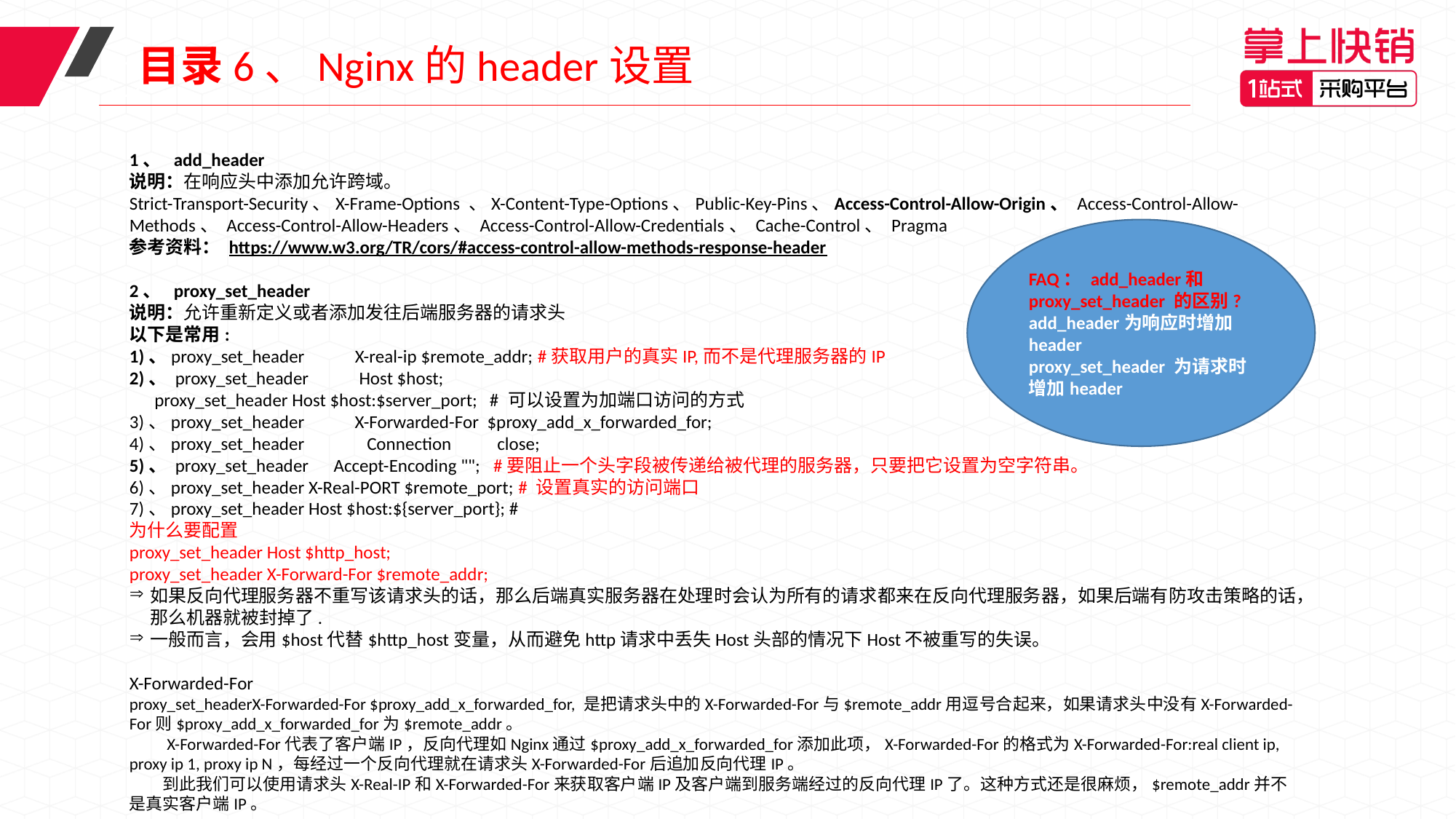

目录6、Nginx的header设置

1、  add_header
说明：在响应头中添加允许跨域。
Strict-Transport-Security、X-Frame-Options 、X-Content-Type-Options、Public-Key-Pins、Access-Control-Allow-Origin、 Access-Control-Allow-Methods、 Access-Control-Allow-Headers、 Access-Control-Allow-Credentials、 Cache-Control、 Pragma
参考资料： https://www.w3.org/TR/cors/#access-control-allow-methods-response-header

2、  proxy_set_header
说明：允许重新定义或者添加发往后端服务器的请求头
以下是常用:
1)、proxy_set_header            X-real-ip $remote_addr; #获取用户的真实IP,而不是代理服务器的IP
2)、 proxy_set_header            Host $host;
      proxy_set_header Host $host:$server_port;   # 可以设置为加端口访问的方式
3)、proxy_set_header            X-Forwarded-For  $proxy_add_x_forwarded_for;
4)、proxy_set_header               Connection           close;
5)、 proxy_set_header      Accept-Encoding "";   #要阻止一个头字段被传递给被代理的服务器，只要把它设置为空字符串。
6)、proxy_set_header X-Real-PORT $remote_port; # 设置真实的访问端口
7)、proxy_set_header Host $host:${server_port}; #
为什么要配置
proxy_set_header Host $http_host;
proxy_set_header X-Forward-For $remote_addr;
如果反向代理服务器不重写该请求头的话，那么后端真实服务器在处理时会认为所有的请求都来在反向代理服务器，如果后端有防攻击策略的话，那么机器就被封掉了.
一般而言，会用$host代替$http_host变量，从而避免http请求中丢失Host头部的情况下Host不被重写的失误。

X-Forwarded-For
proxy_set_headerX-Forwarded-For $proxy_add_x_forwarded_for, 是把请求头中的X-Forwarded-For与$remote_addr用逗号合起来，如果请求头中没有X-Forwarded-For则$proxy_add_x_forwarded_for为$remote_addr。
　　X-Forwarded-For代表了客户端IP，反向代理如Nginx通过$proxy_add_x_forwarded_for添加此项，X-Forwarded-For的格式为X-Forwarded-For:real client ip, proxy ip 1, proxy ip N，每经过一个反向代理就在请求头X-Forwarded-For后追加反向代理IP。
　　到此我们可以使用请求头X-Real-IP和X-Forwarded-For来获取客户端IP及客户端到服务端经过的反向代理IP了。这种方式还是很麻烦，$remote_addr并不是真实客户端IP。

FAQ： add_header和proxy_set_header 的区别?
add_header为响应时增加header
proxy_set_header 为请求时增加header